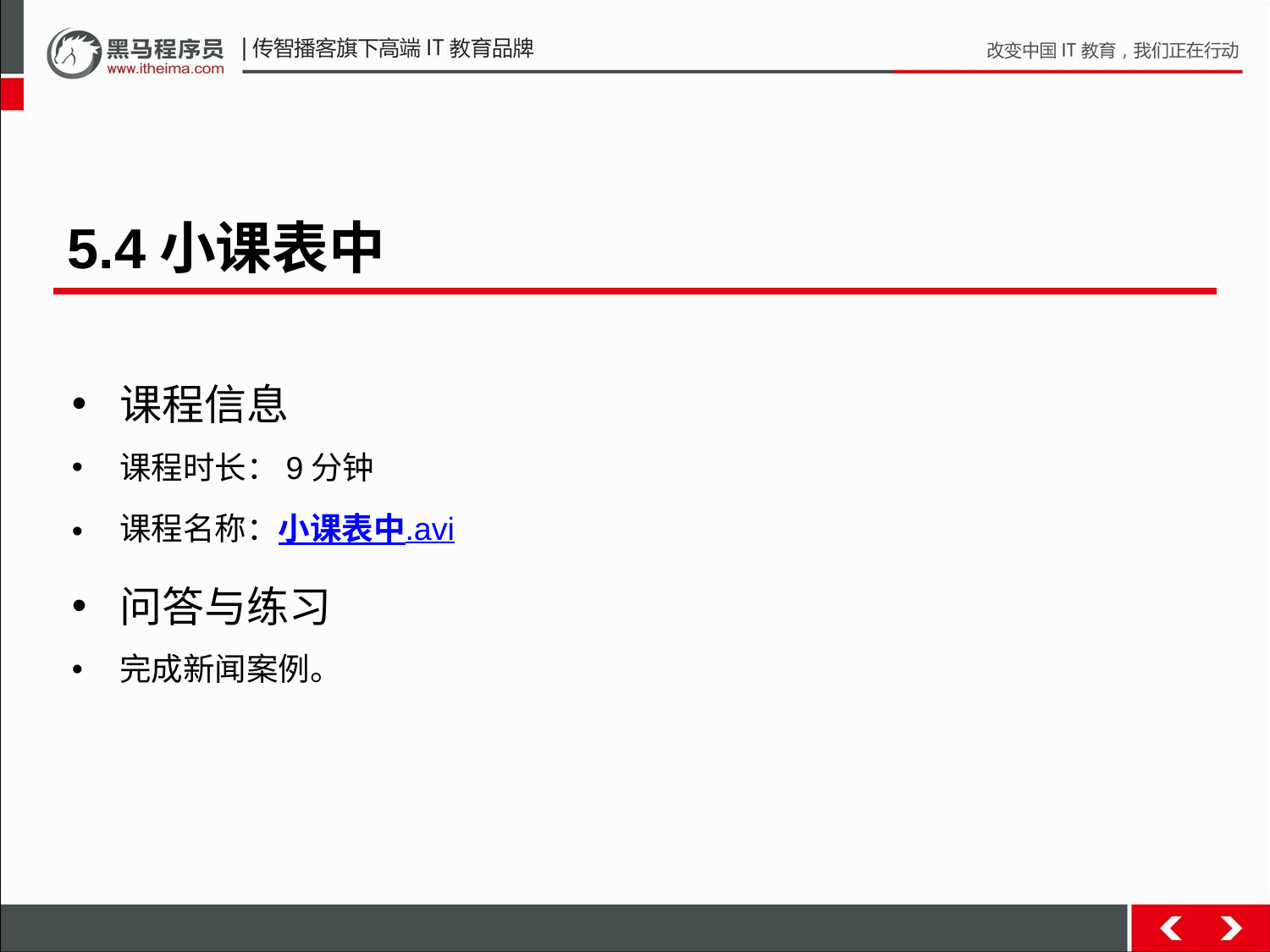

5.4小课表中
课程信息
课程时长：9分钟
课程名称：小课表中.avi
问答与练习
完成新闻案例。